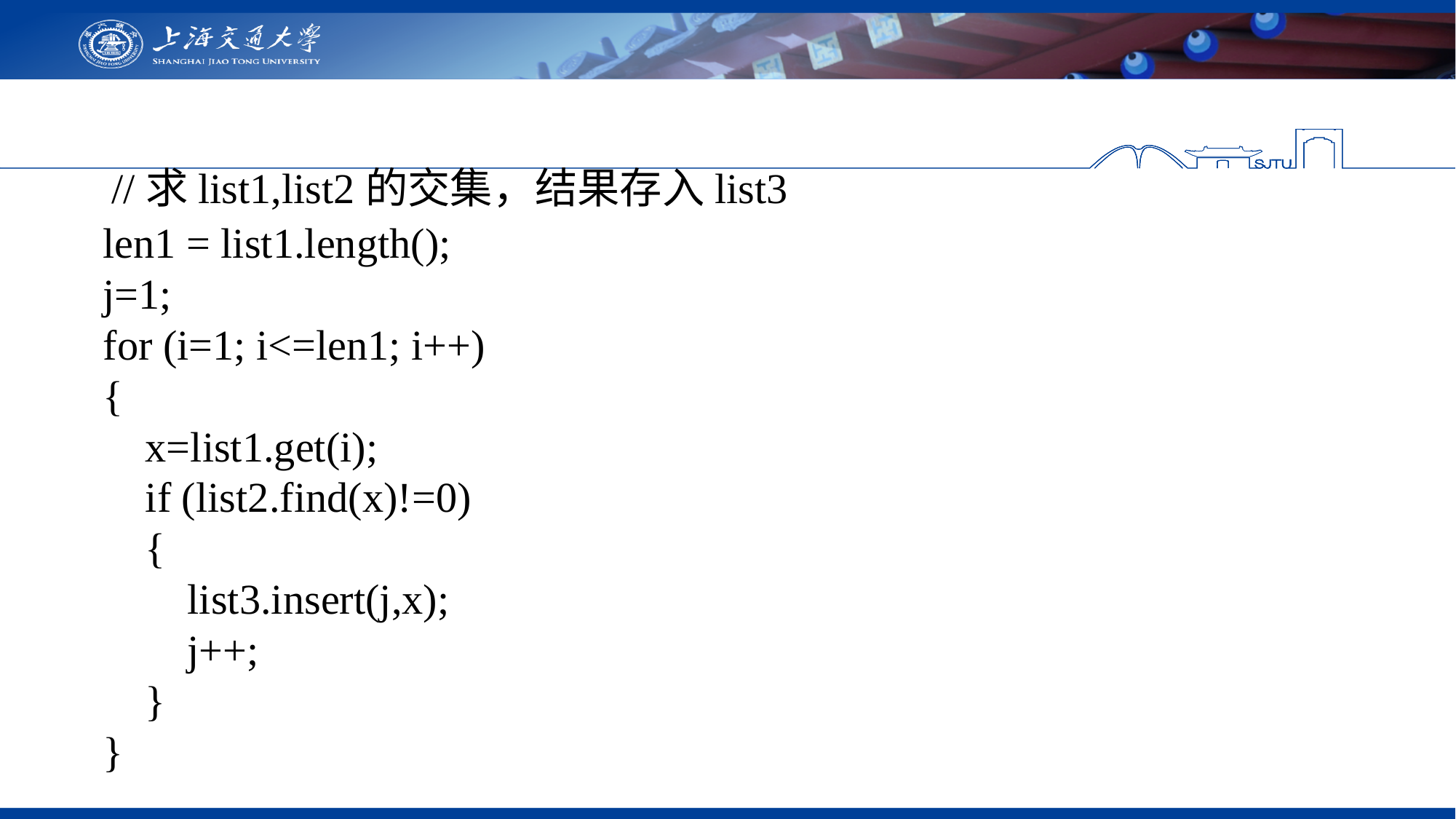

//求list1,list2的交集，结果存入list3
    len1 = list1.length();
    j=1;
    for (i=1; i<=len1; i++)
    {
        x=list1.get(i);
        if (list2.find(x)!=0)
        {
            list3.insert(j,x);
            j++;
        }
    }